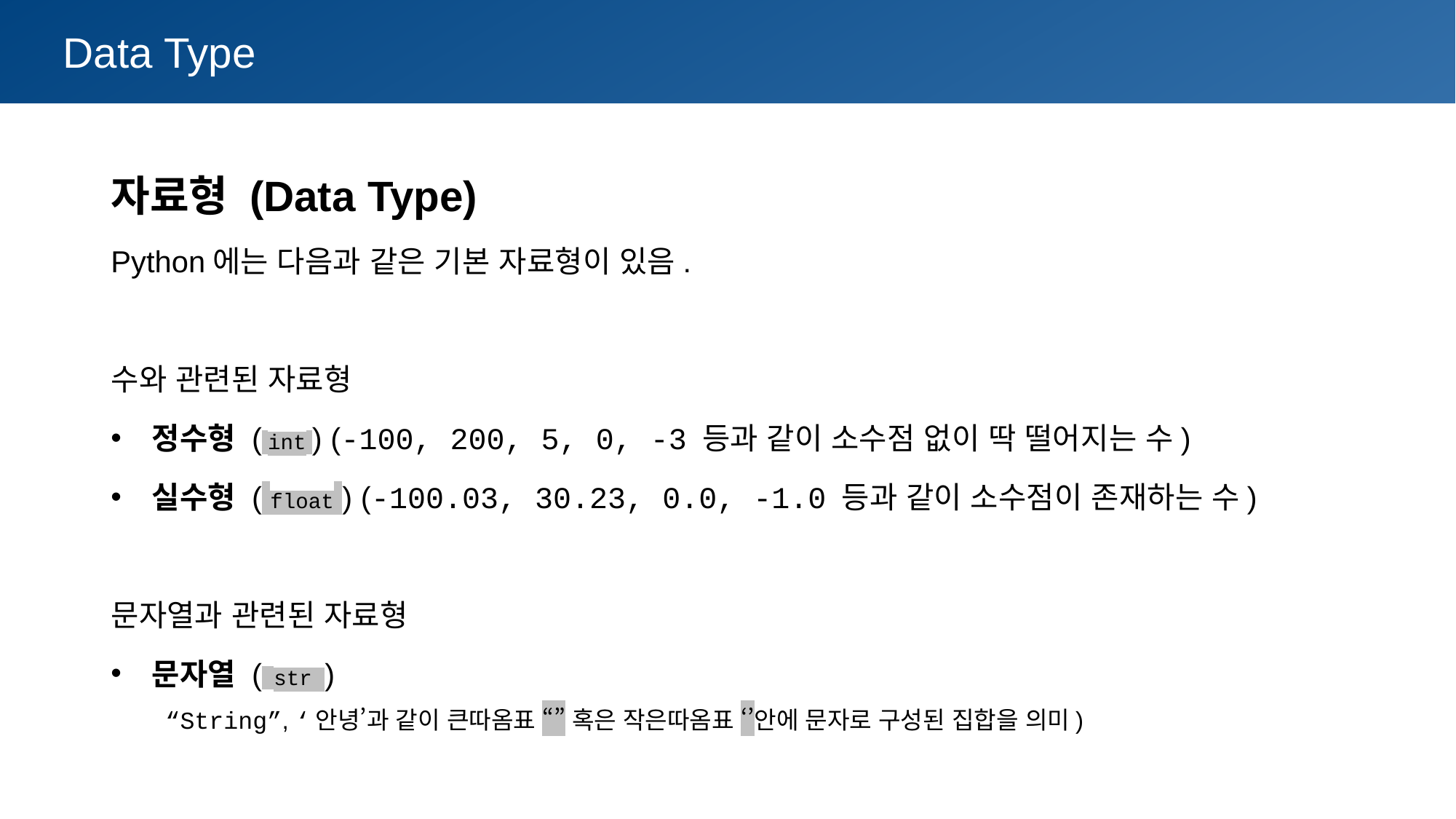

Data Type
자료형 (Data Type)
Python에는 다음과 같은 기본 자료형이 있음.

수와 관련된 자료형
정수형 ( int ) (-100, 200, 5, 0, -3 등과 같이 소수점 없이 딱 떨어지는 수)
실수형 ( float ) (-100.03, 30.23, 0.0, -1.0 등과 같이 소수점이 존재하는 수)

문자열과 관련된 자료형
문자열 (  str )
“String”, ‘안녕’과 같이 큰따옴표 “” 혹은 작은따옴표 ‘’안에 문자로 구성된 집합을 의미)